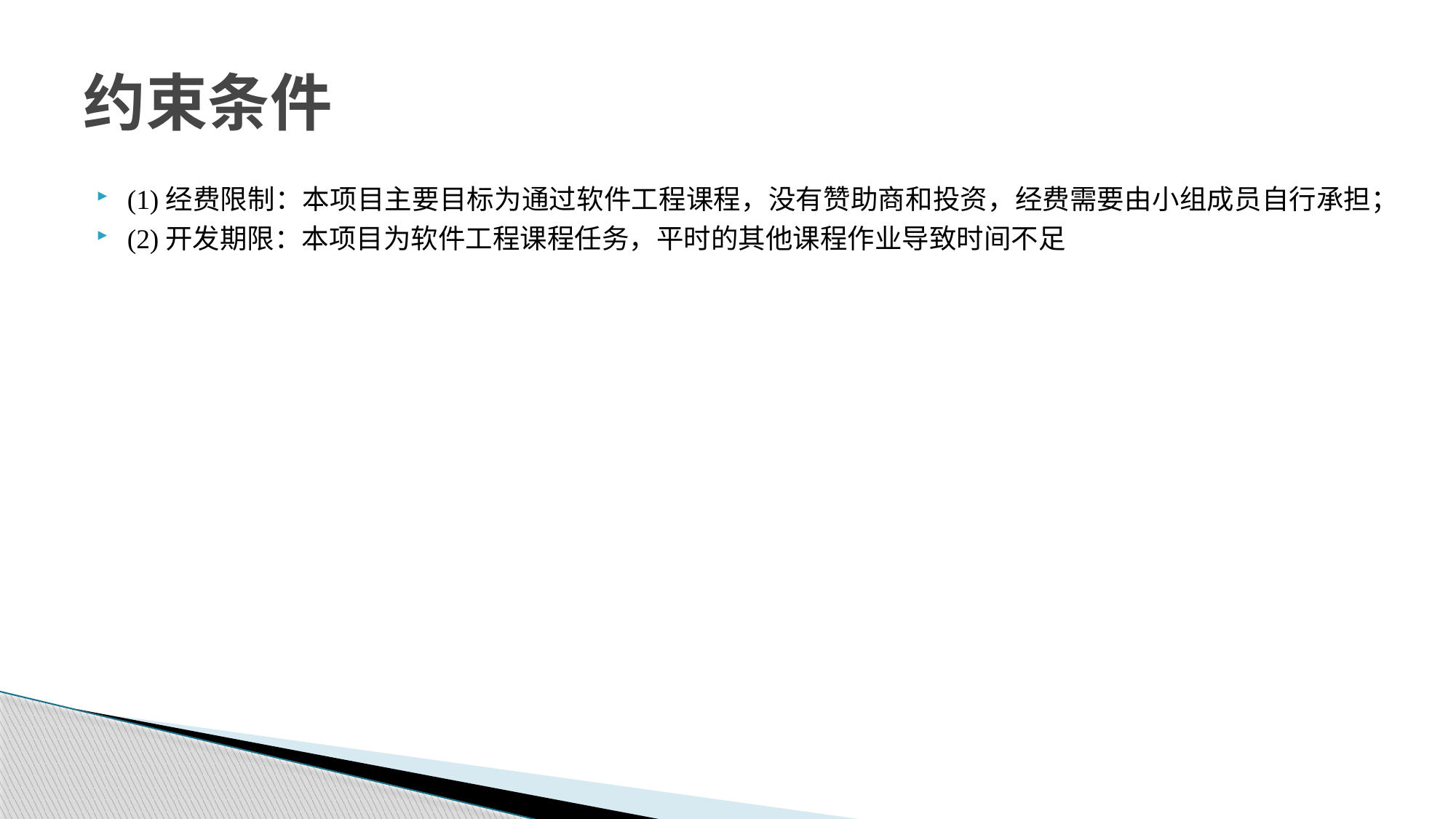

# 约束条件
(1)经费限制：本项目主要目标为通过软件工程课程，没有赞助商和投资，经费需要由小组成员自行承担；
(2)开发期限：本项目为软件工程课程任务，平时的其他课程作业导致时间不足